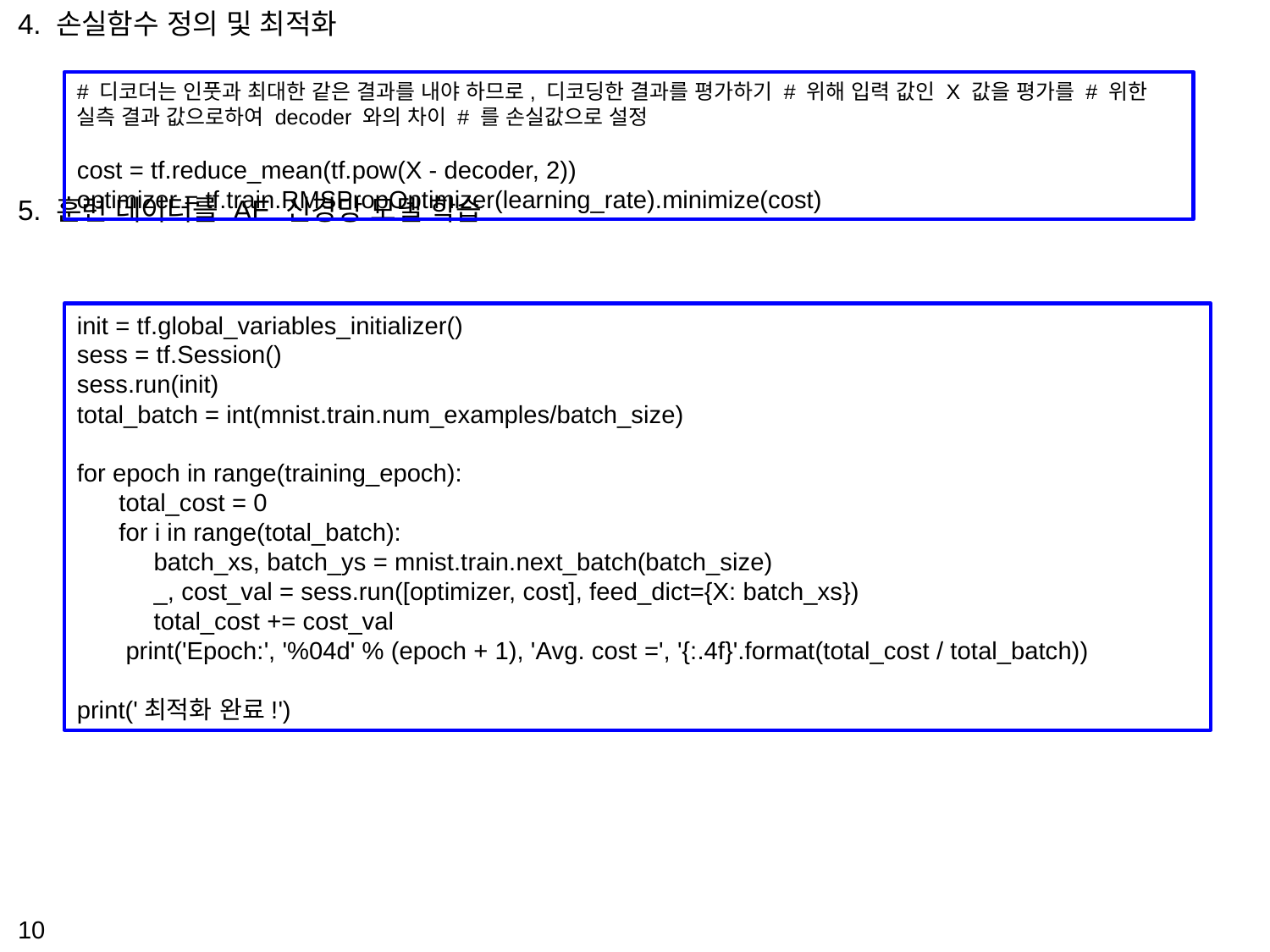

4. 손실함수 정의 및 최적화

5. 훈련 데이터를 AE 신경망 모델 학습

# 디코더는 인풋과 최대한 같은 결과를 내야 하므로, 디코딩한 결과를 평가하기 # 위해 입력 값인 X 값을 평가를 # 위한 실측 결과 값으로하여 decoder 와의 차이 # 를 손실값으로 설정

cost = tf.reduce_mean(tf.pow(X - decoder, 2))
optimizer = tf.train.RMSPropOptimizer(learning_rate).minimize(cost)
init = tf.global_variables_initializer()
sess = tf.Session()
sess.run(init)
total_batch = int(mnist.train.num_examples/batch_size)

for epoch in range(training_epoch):
      total_cost = 0
      for i in range(total_batch):
           batch_xs, batch_ys = mnist.train.next_batch(batch_size)
           _, cost_val = sess.run([optimizer, cost], feed_dict={X: batch_xs})
           total_cost += cost_val
       print('Epoch:', '%04d' % (epoch + 1), 'Avg. cost =', '{:.4f}'.format(total_cost / total_batch))

print('최적화 완료!')
10